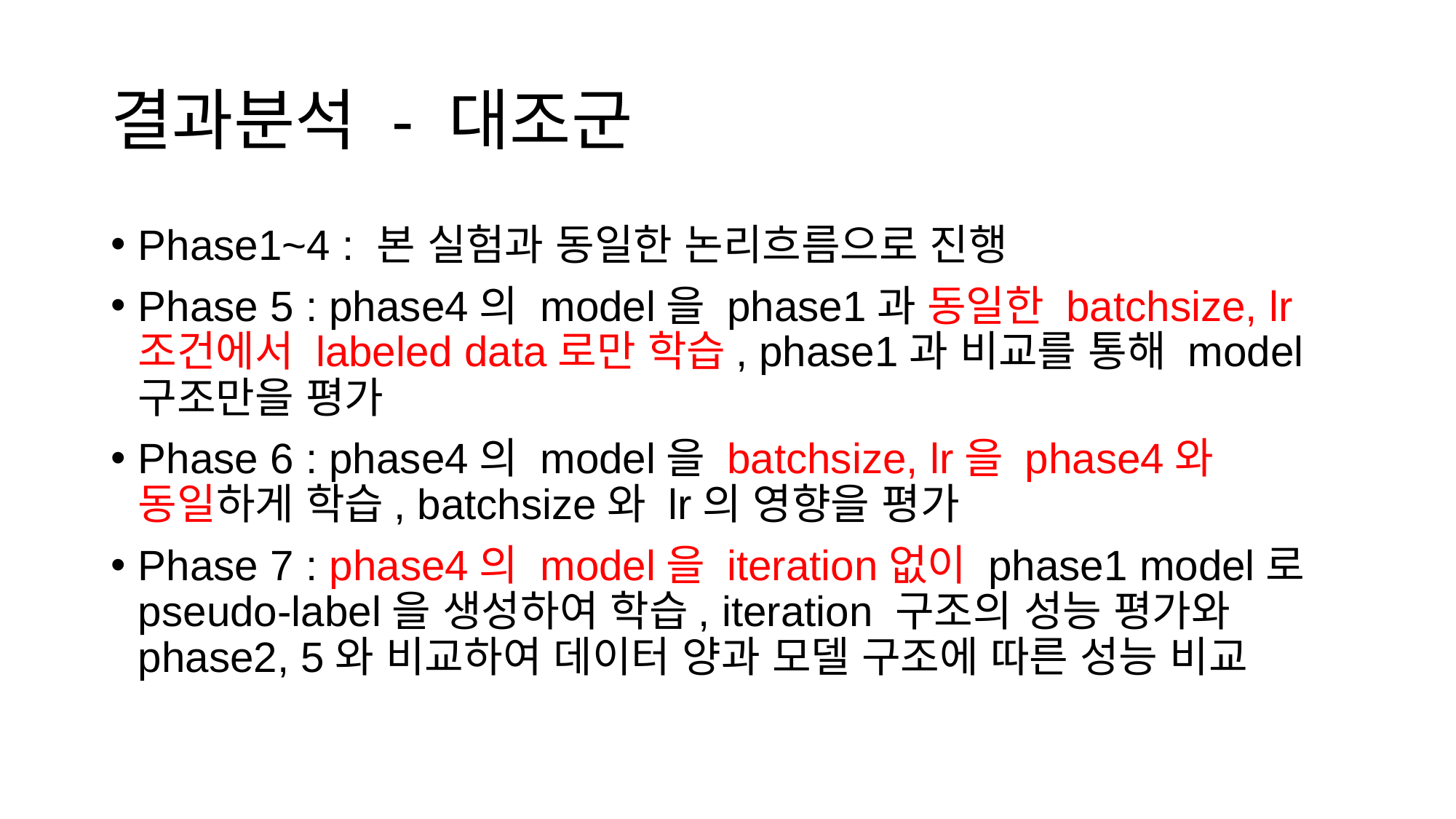

# 결과분석 - 대조군
Phase1~4 : 본 실험과 동일한 논리흐름으로 진행
Phase 5 : phase4의 model을 phase1과 동일한 batchsize, lr 조건에서 labeled data로만 학습, phase1과 비교를 통해 model 구조만을 평가
Phase 6 : phase4의 model을 batchsize, lr을 phase4와 동일하게 학습, batchsize와 lr의 영향을 평가
Phase 7 : phase4의 model을 iteration없이 phase1 model로 pseudo-label을 생성하여 학습, iteration 구조의 성능 평가와 phase2, 5와 비교하여 데이터 양과 모델 구조에 따른 성능 비교